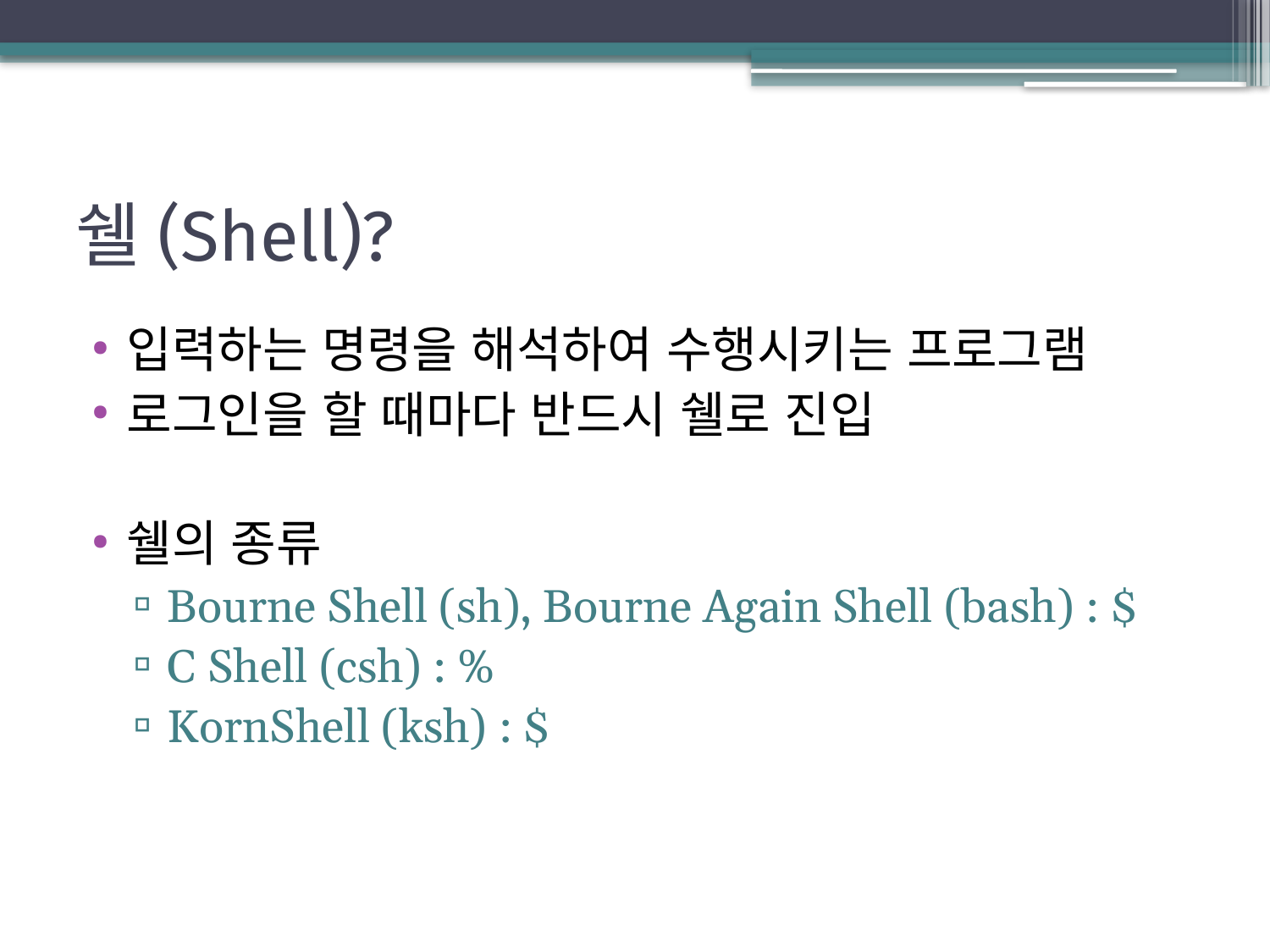

# 쉘(Shell)?
입력하는 명령을 해석하여 수행시키는 프로그램
로그인을 할 때마다 반드시 쉘로 진입

쉘의 종류
Bourne Shell (sh), Bourne Again Shell (bash) : $
C Shell (csh) : %
KornShell (ksh) : $